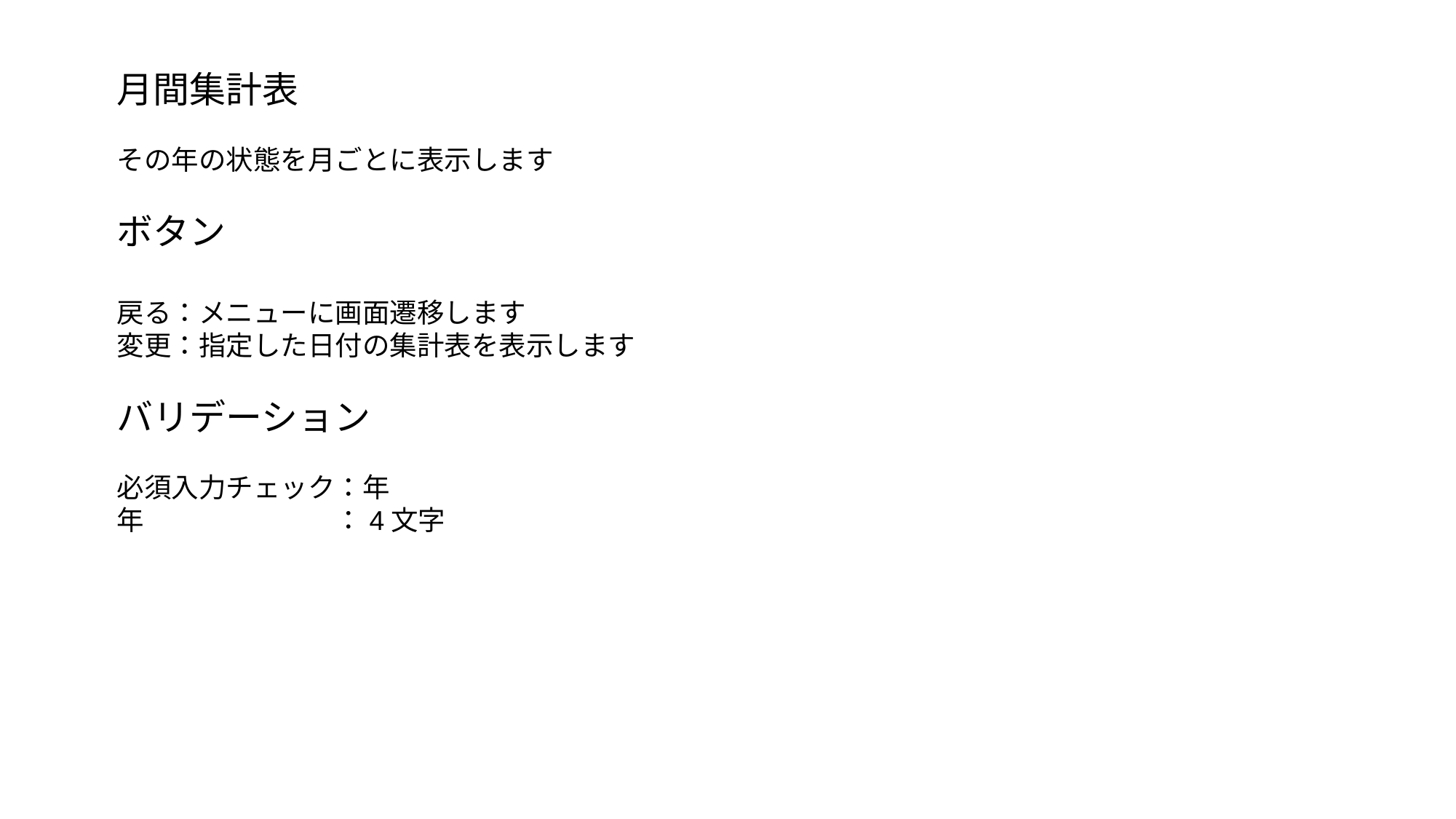

月間集計表

その年の状態を月ごとに表示します

ボタン

戻る：メニューに画面遷移します
変更：指定した日付の集計表を表示します

バリデーション

必須入力チェック：年
年　　　　　　　：4文字